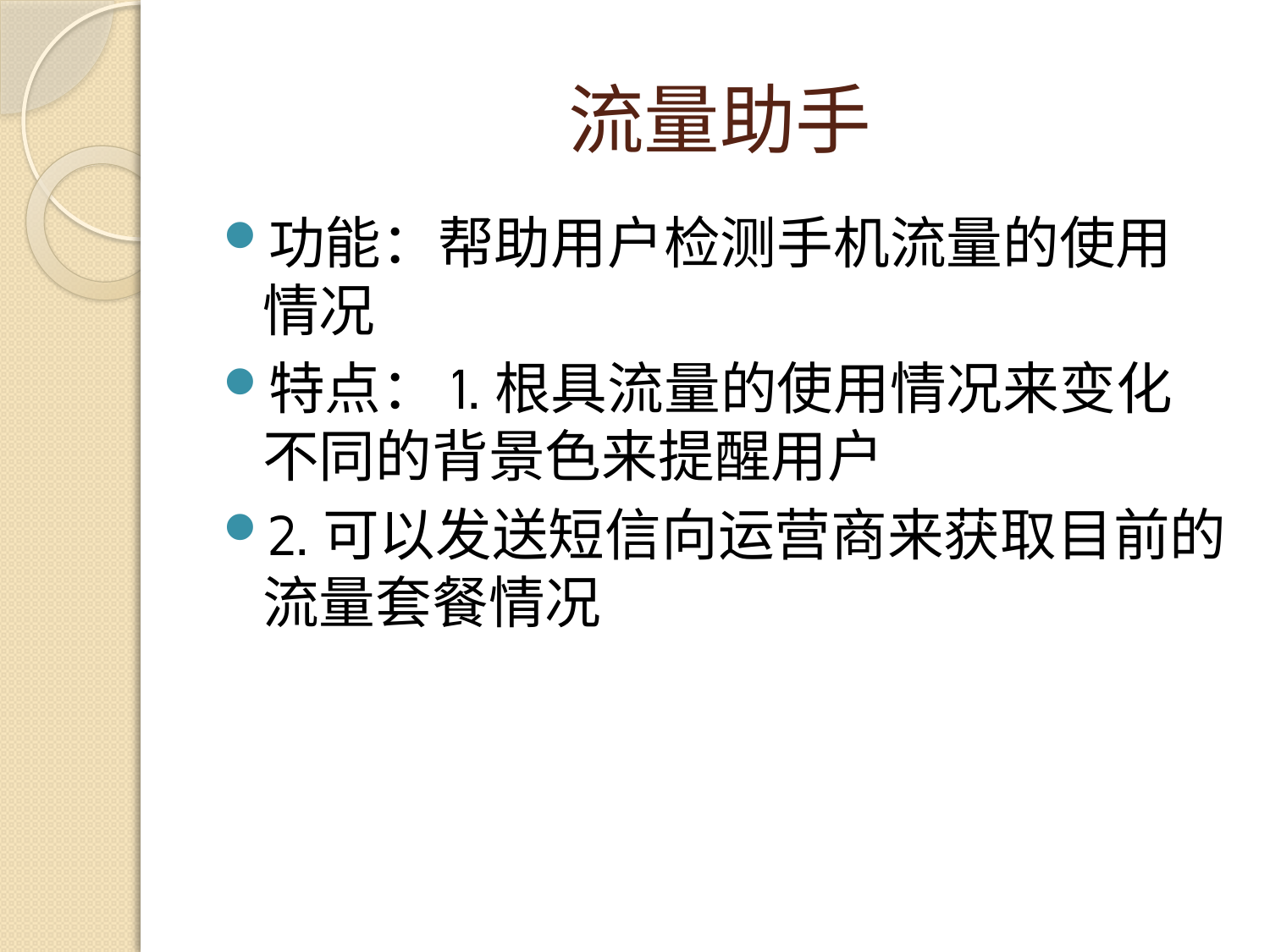

# 流量助手
功能：帮助用户检测手机流量的使用情况
特点：1.根具流量的使用情况来变化不同的背景色来提醒用户
2.可以发送短信向运营商来获取目前的流量套餐情况